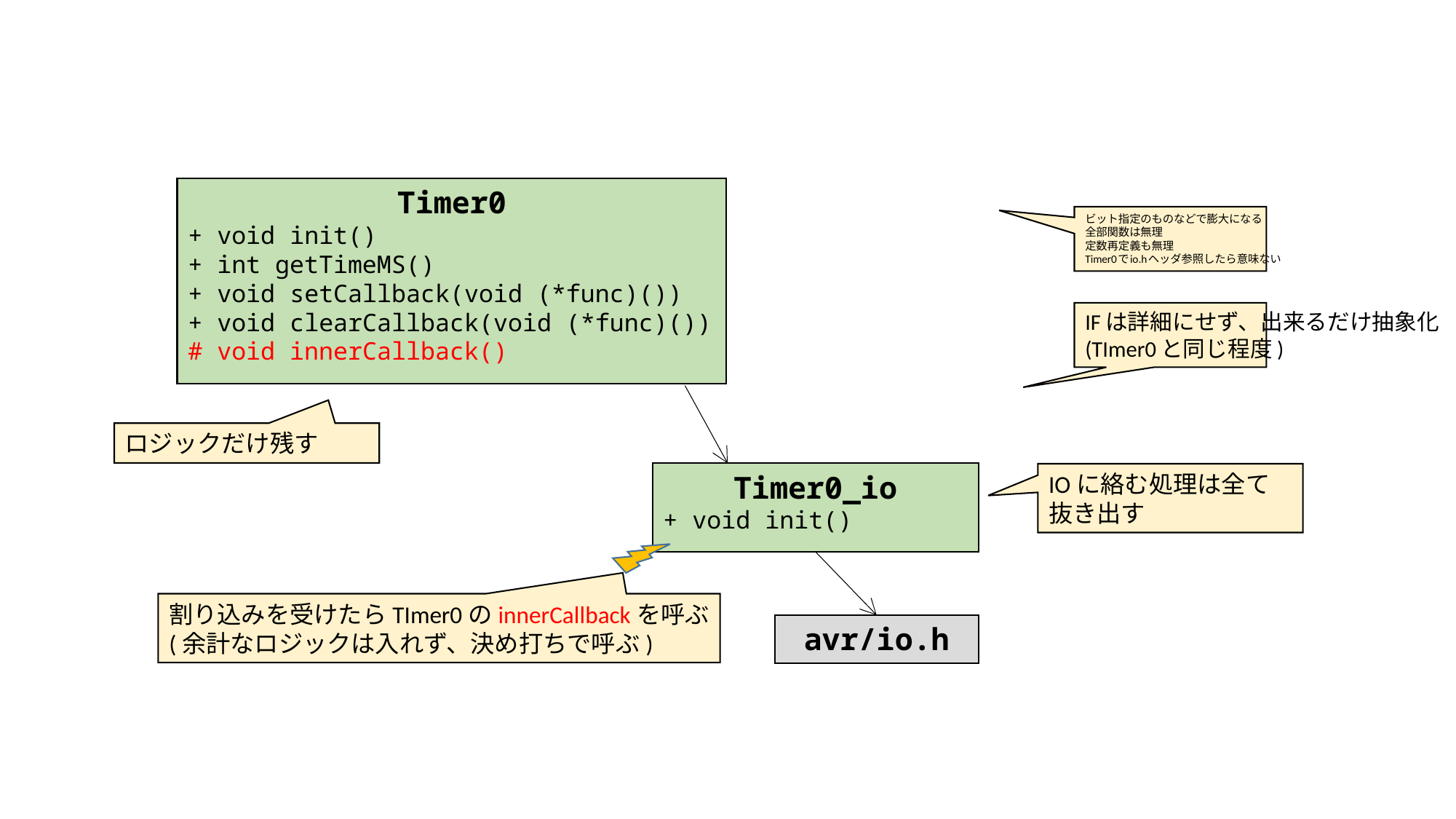

Timer0
+ void init()
+ int getTimeMS()
+ void setCallback(void (*func)())
+ void clearCallback(void (*func)())
# void innerCallback()
ビット指定のものなどで膨大になる
全部関数は無理
定数再定義も無理
Timer0でio.hヘッダ参照したら意味ない
IFは詳細にせず、出来るだけ抽象化
(TImer0と同じ程度)
ロジックだけ残す
Timer0_io
+ void init()
IOに絡む処理は全て抜き出す

割り込みを受けたらTImer0のinnerCallbackを呼ぶ
(余計なロジックは入れず、決め打ちで呼ぶ)
avr/io.h